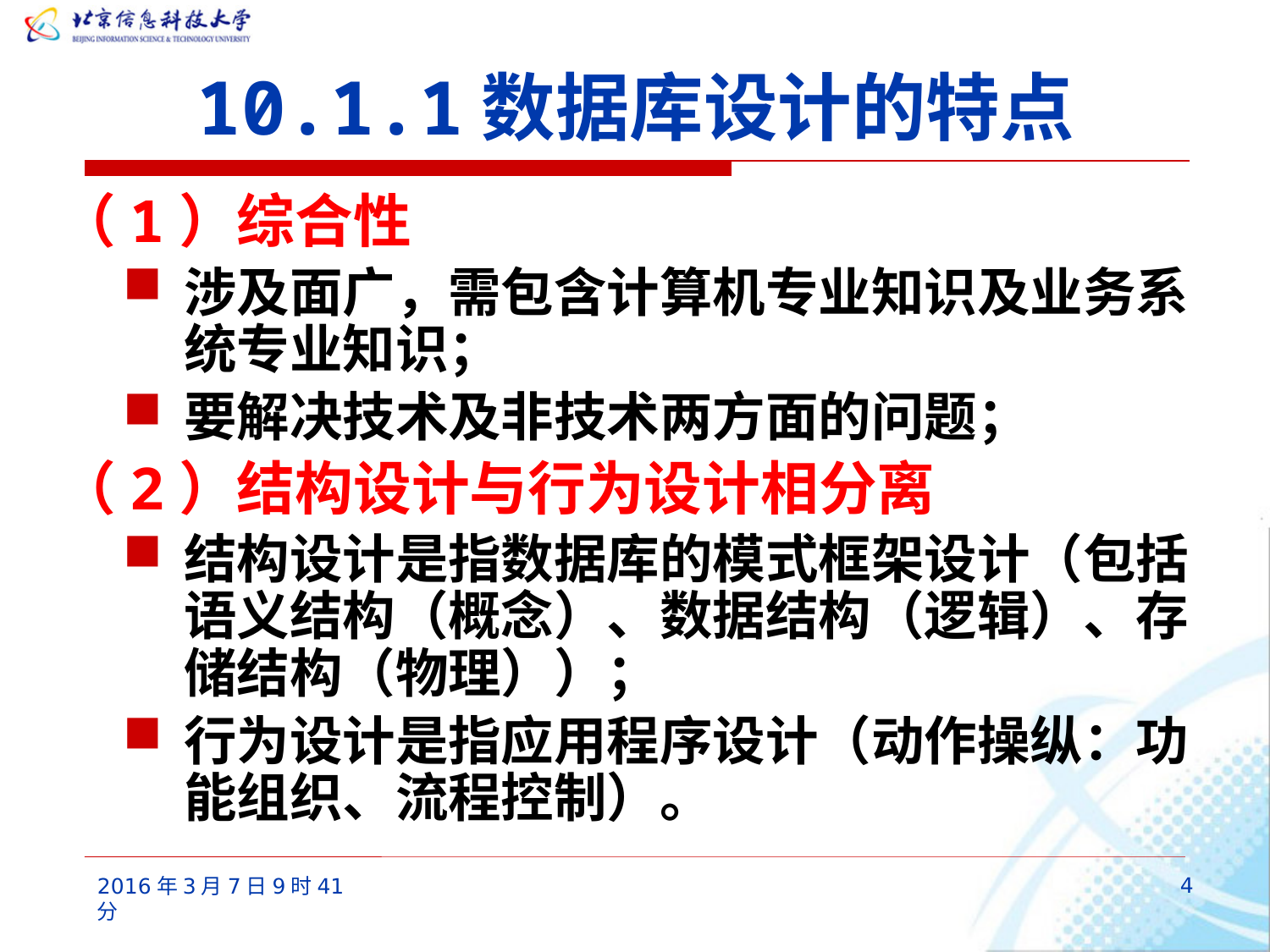

# 10.1.1数据库设计的特点
（1）综合性
涉及面广，需包含计算机专业知识及业务系统专业知识；
要解决技术及非技术两方面的问题；
（2）结构设计与行为设计相分离
结构设计是指数据库的模式框架设计（包括语义结构（概念）、数据结构（逻辑）、存储结构（物理））；
行为设计是指应用程序设计（动作操纵：功能组织、流程控制）。
2016年3月7日9时41分